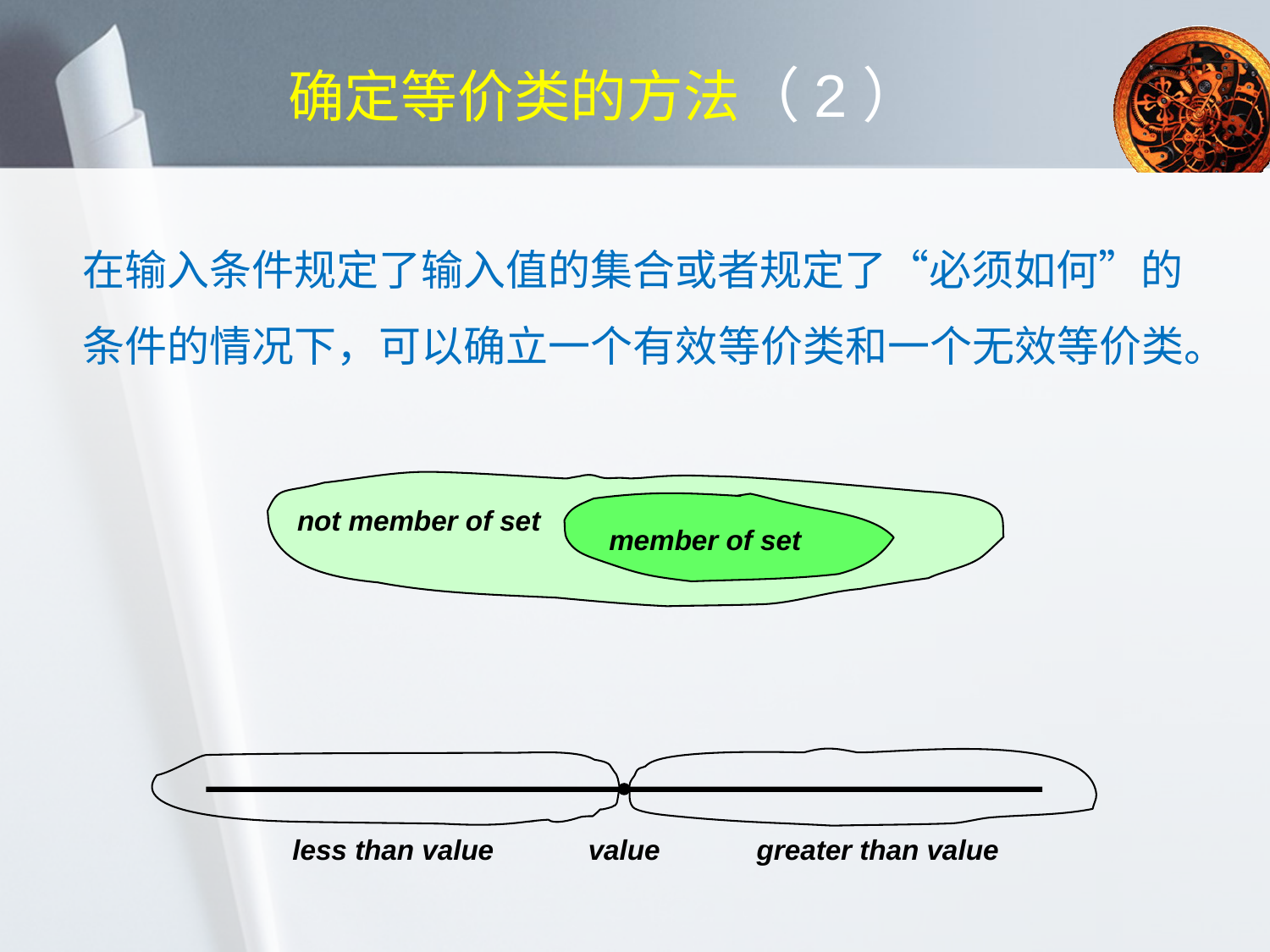

# 确定等价类的方法（2）
在输入条件规定了输入值的集合或者规定了“必须如何”的条件的情况下，可以确立一个有效等价类和一个无效等价类。

not member of set
member of set

greater than value

less than value

value